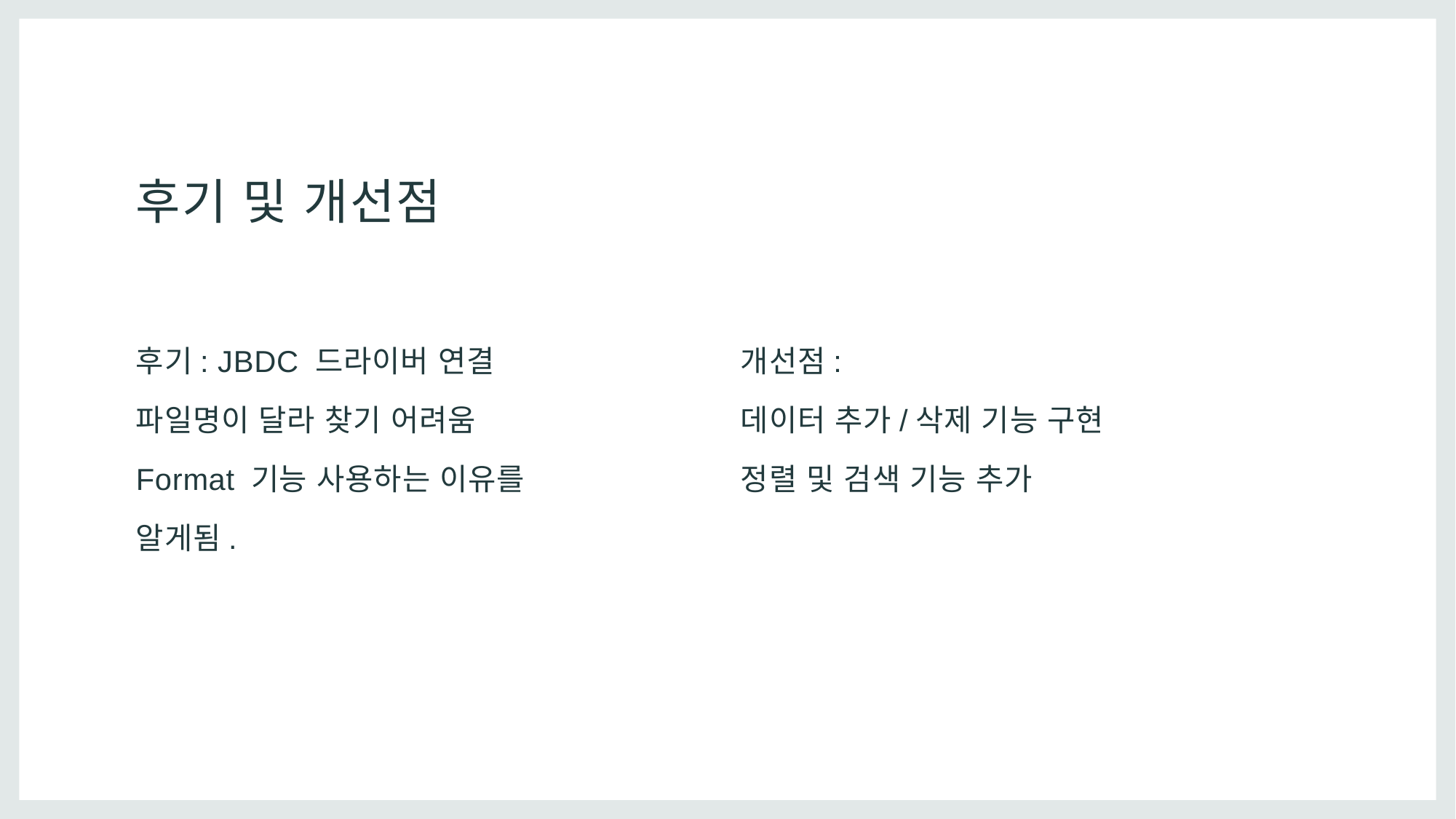

# 후기 및 개선점
후기: JBDC 드라이버 연결
파일명이 달라 찾기 어려움
Format 기능 사용하는 이유를
알게됨.
개선점:
데이터 추가/삭제 기능 구현
정렬 및 검색 기능 추가